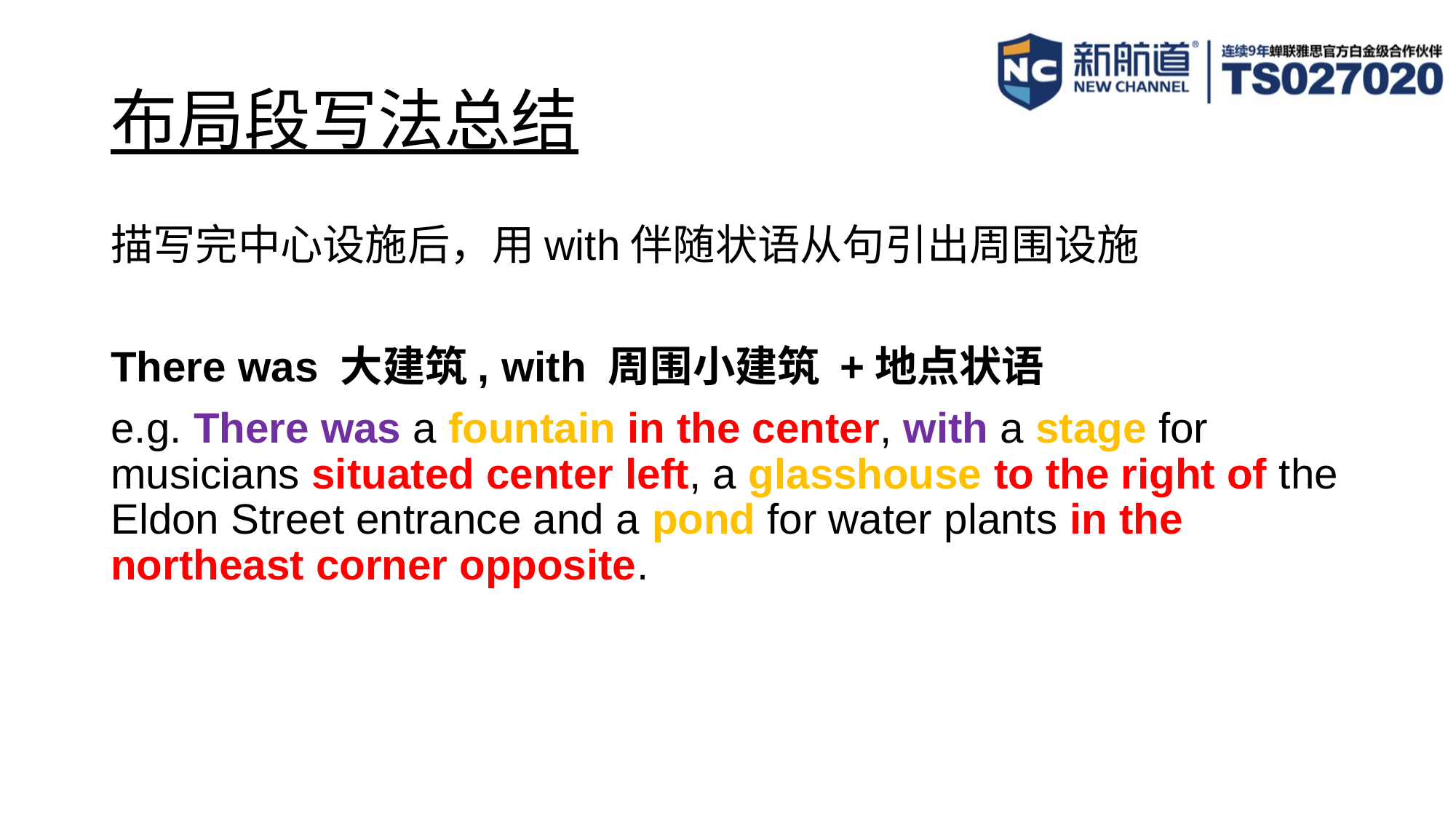

# 布局段写法总结
描写完中心设施后，用with伴随状语从句引出周围设施

There was 大建筑, with 周围小建筑 +地点状语
e.g. There was a fountain in the center, with a stage for musicians situated center left, a glasshouse to the right of the Eldon Street entrance and a pond for water plants in the northeast corner opposite.